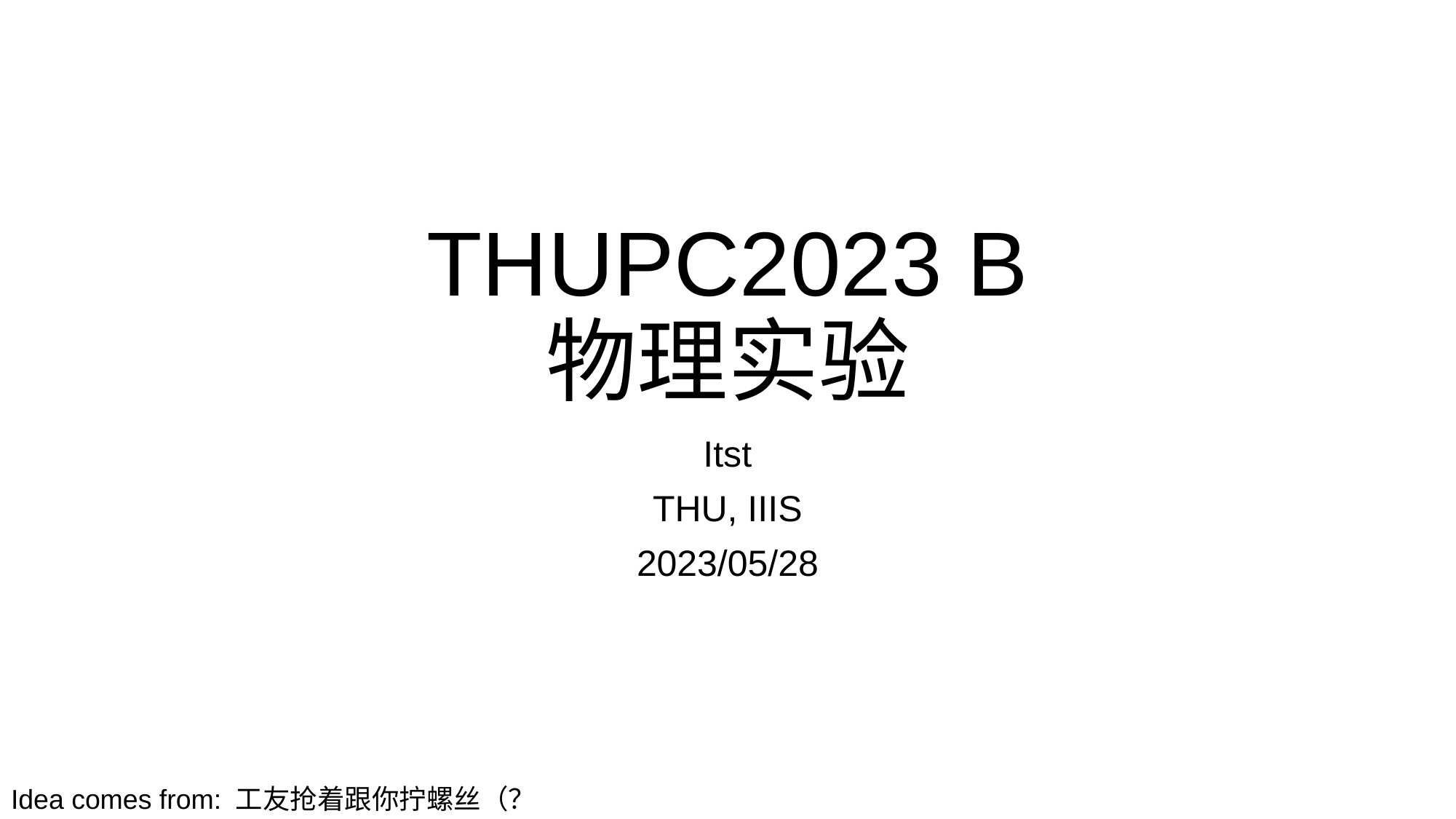

# THUPC2023 B 物理实验
Itst
THU, IIIS
2023/05/28
Idea comes from: 工友抢着跟你拧螺丝（？